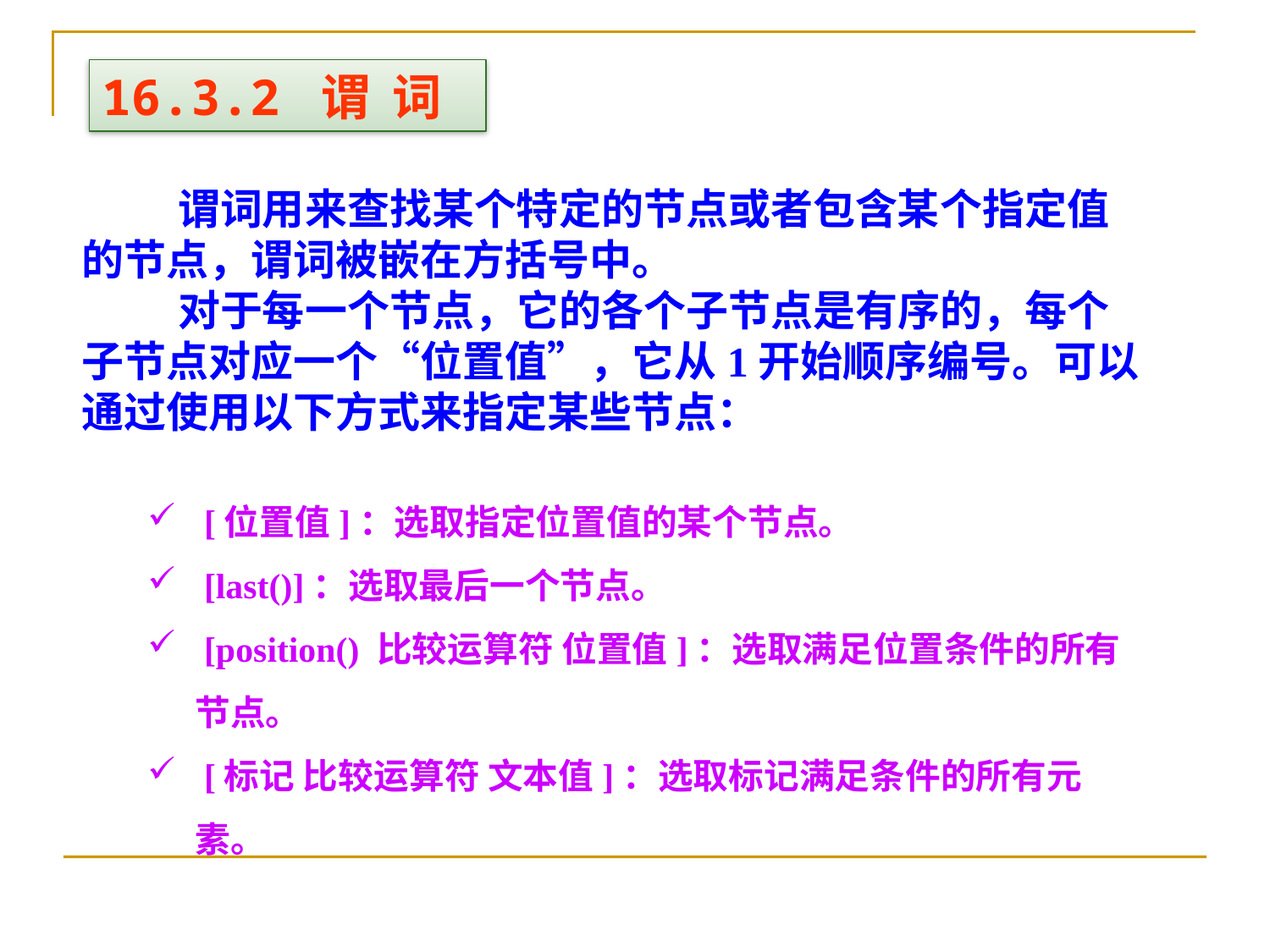

16.3.2 谓  词
         谓词用来查找某个特定的节点或者包含某个指定值的节点，谓词被嵌在方括号中。
         对于每一个节点，它的各个子节点是有序的，每个子节点对应一个“位置值”，它从1开始顺序编号。可以通过使用以下方式来指定某些节点：
 [位置值]：选取指定位置值的某个节点。
 [last()]：选取最后一个节点。
 [position() 比较运算符 位置值]：选取满足位置条件的所有节点。
 [标记 比较运算符 文本值]：选取标记满足条件的所有元素。